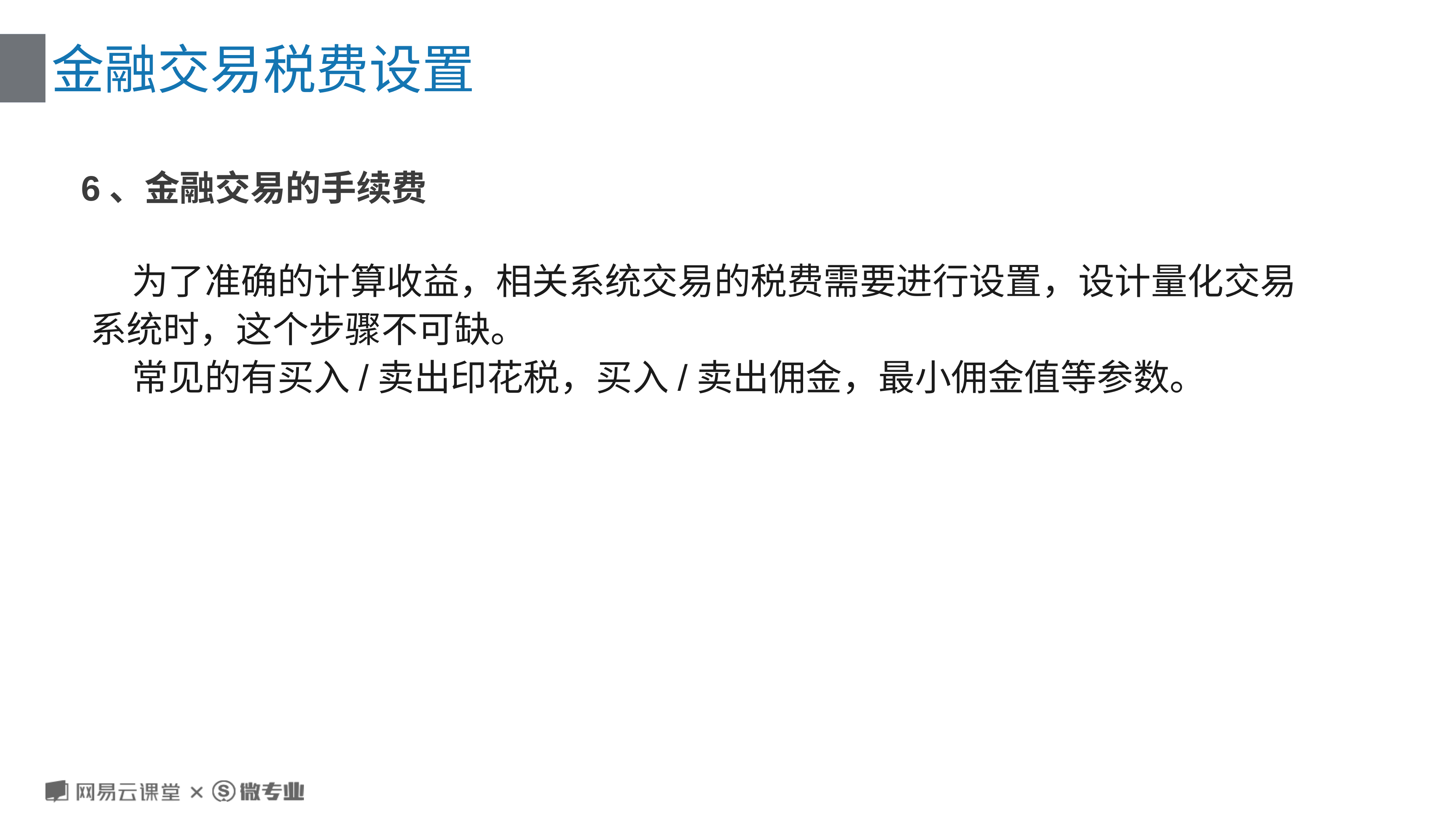

# 金融交易税费设置
6、金融交易的手续费

    为了准确的计算收益，相关系统交易的税费需要进行设置，设计量化交易系统时，这个步骤不可缺。
    常见的有买入/卖出印花税，买入/卖出佣金，最小佣金值等参数。